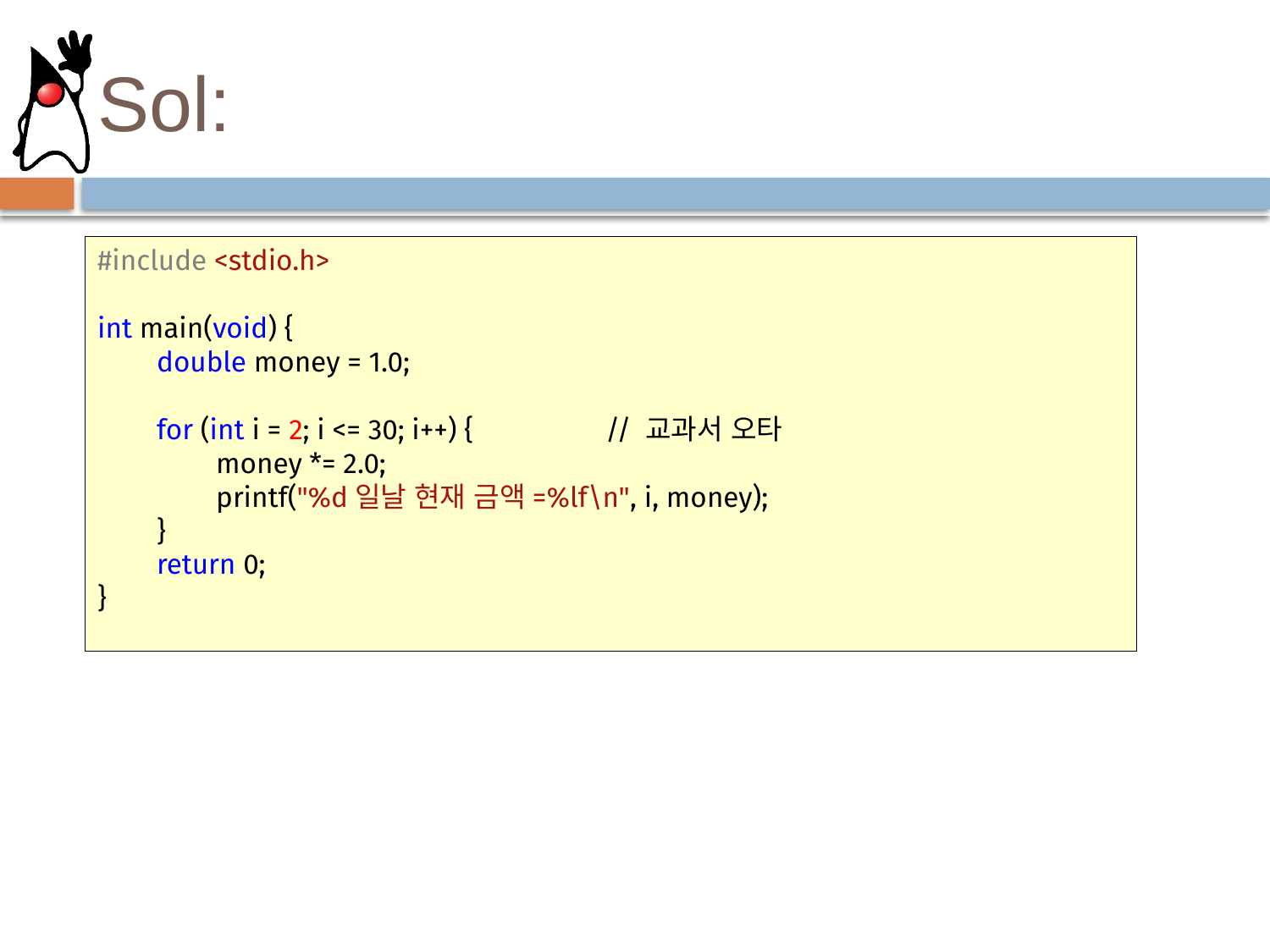

# Sol:
#include <stdio.h>

int main(void) {
        double money = 1.0;

        for (int i = 2; i <= 30; i++) {		// 교과서 오타
                money *= 2.0;
                printf("%d일날 현재 금액=%lf\n", i, money);
        }
        return 0;
}